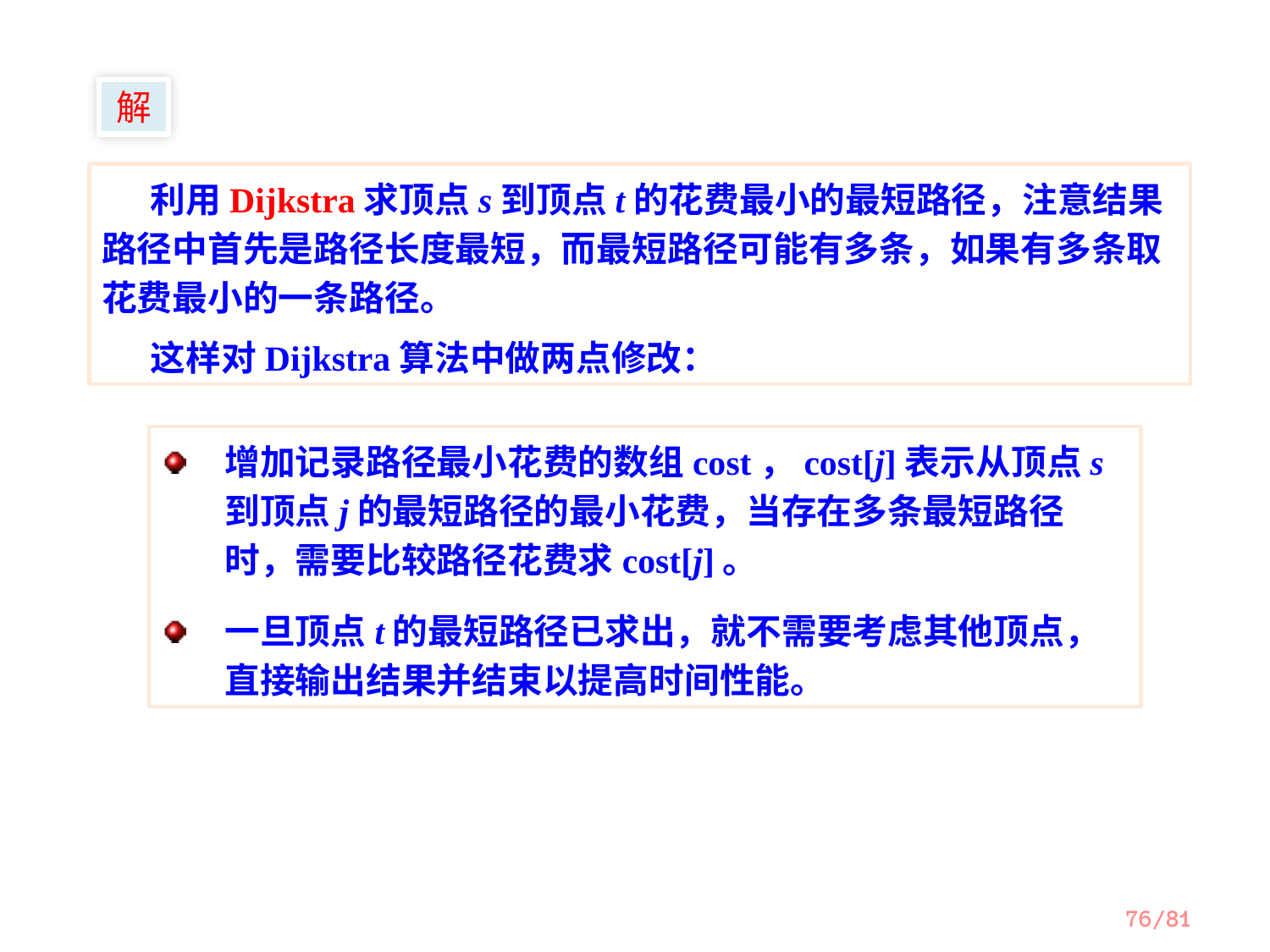

解
     利用Dijkstra求顶点s到顶点t的花费最小的最短路径，注意结果路径中首先是路径长度最短，而最短路径可能有多条，如果有多条取花费最小的一条路径。
     这样对Dijkstra算法中做两点修改：
增加记录路径最小花费的数组cost，cost[j]表示从顶点s到顶点j的最短路径的最小花费，当存在多条最短路径时，需要比较路径花费求cost[j]。
一旦顶点t的最短路径已求出，就不需要考虑其他顶点，直接输出结果并结束以提高时间性能。
76/81